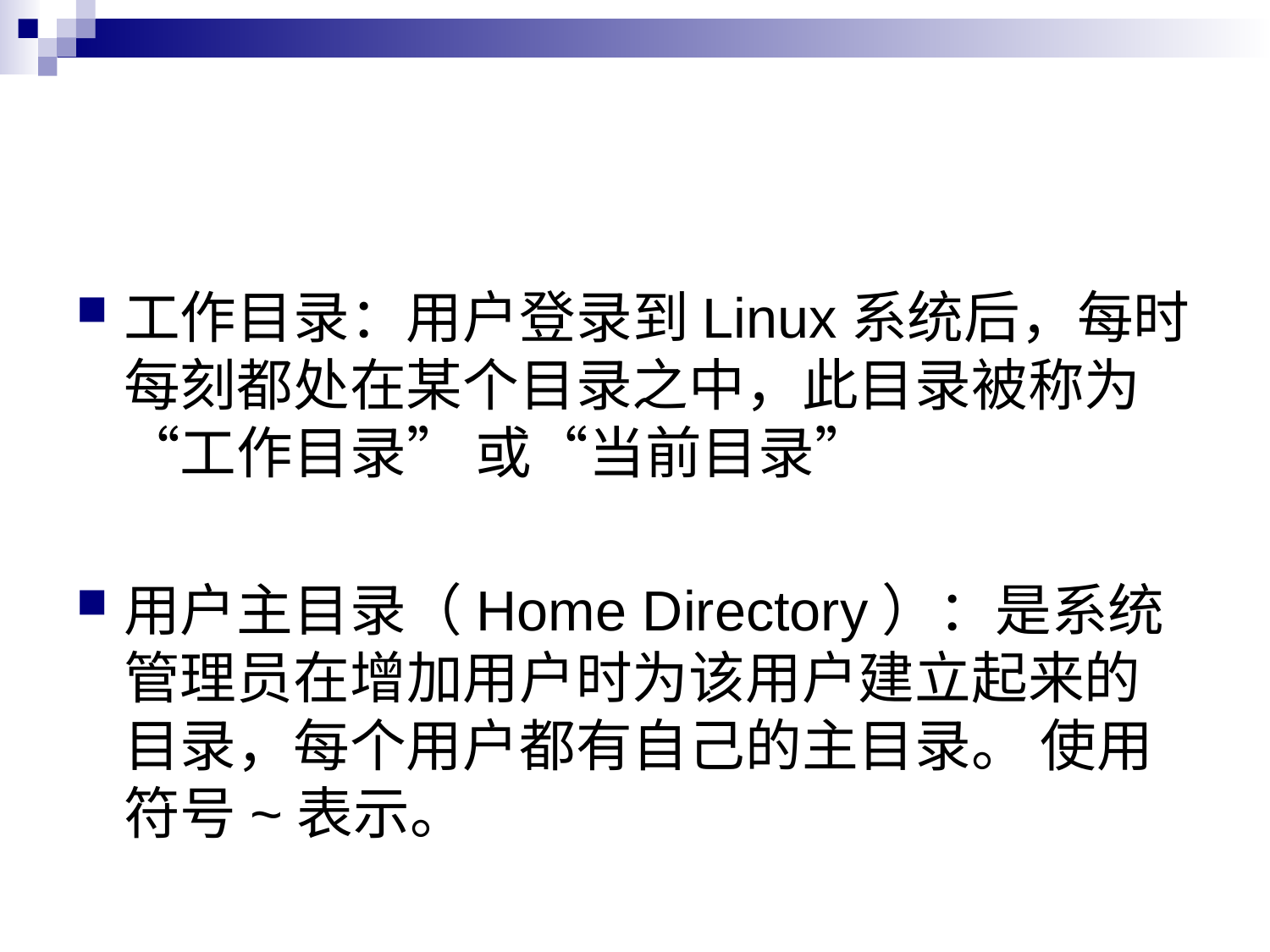

#
工作目录：用户登录到Linux系统后，每时每刻都处在某个目录之中，此目录被称为“工作目录” 或“当前目录”

用户主目录（Home Directory）：是系统管理员在增加用户时为该用户建立起来的目录，每个用户都有自己的主目录。 使用符号~表示。